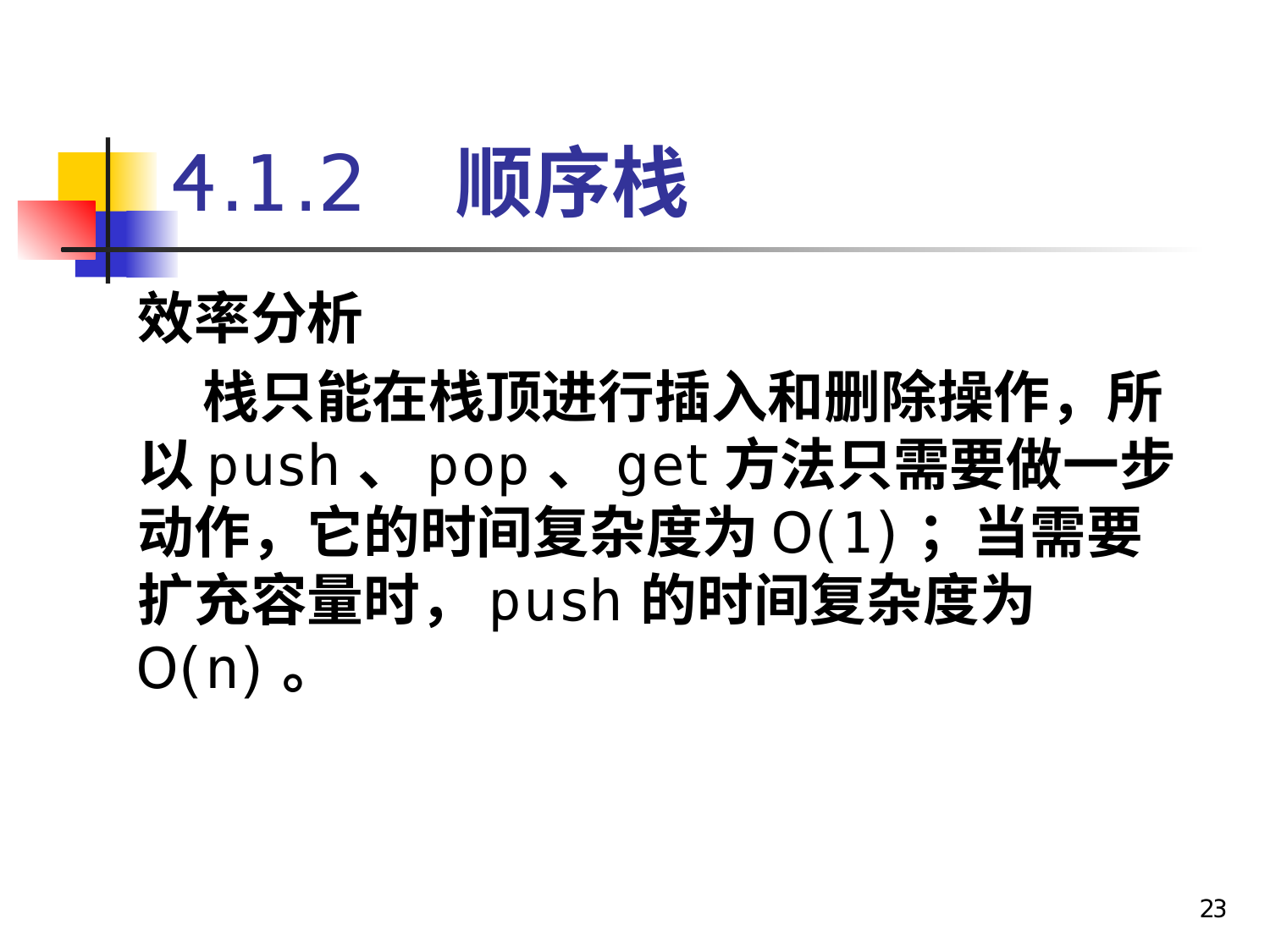

# 4.1.2   顺序栈
效率分析
    栈只能在栈顶进行插入和删除操作，所以push、pop、get方法只需要做一步动作，它的时间复杂度为O(1)；当需要扩充容量时，push的时间复杂度为O(n)。
23